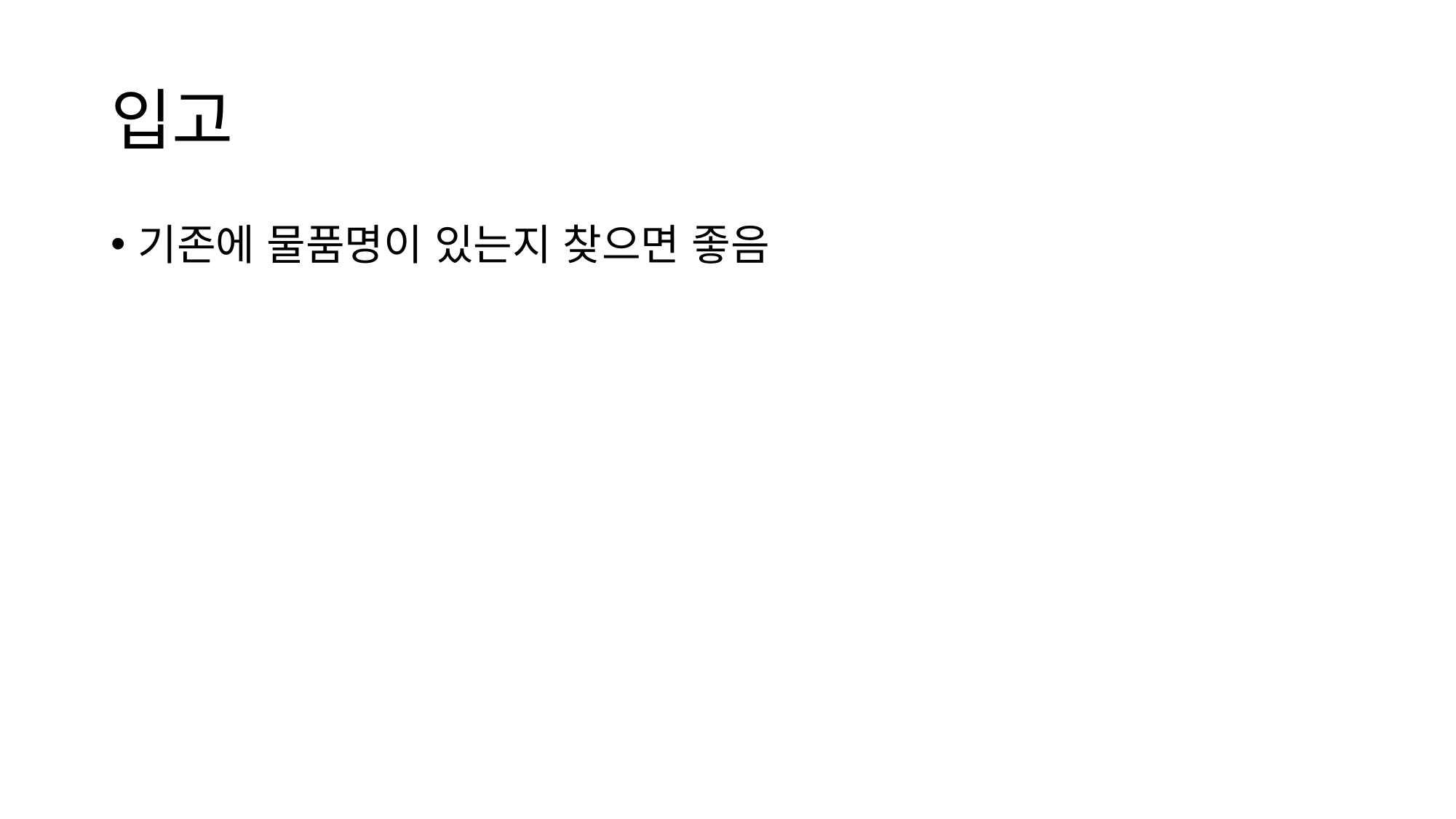

# 입고
기존에 물품명이 있는지 찾으면 좋음